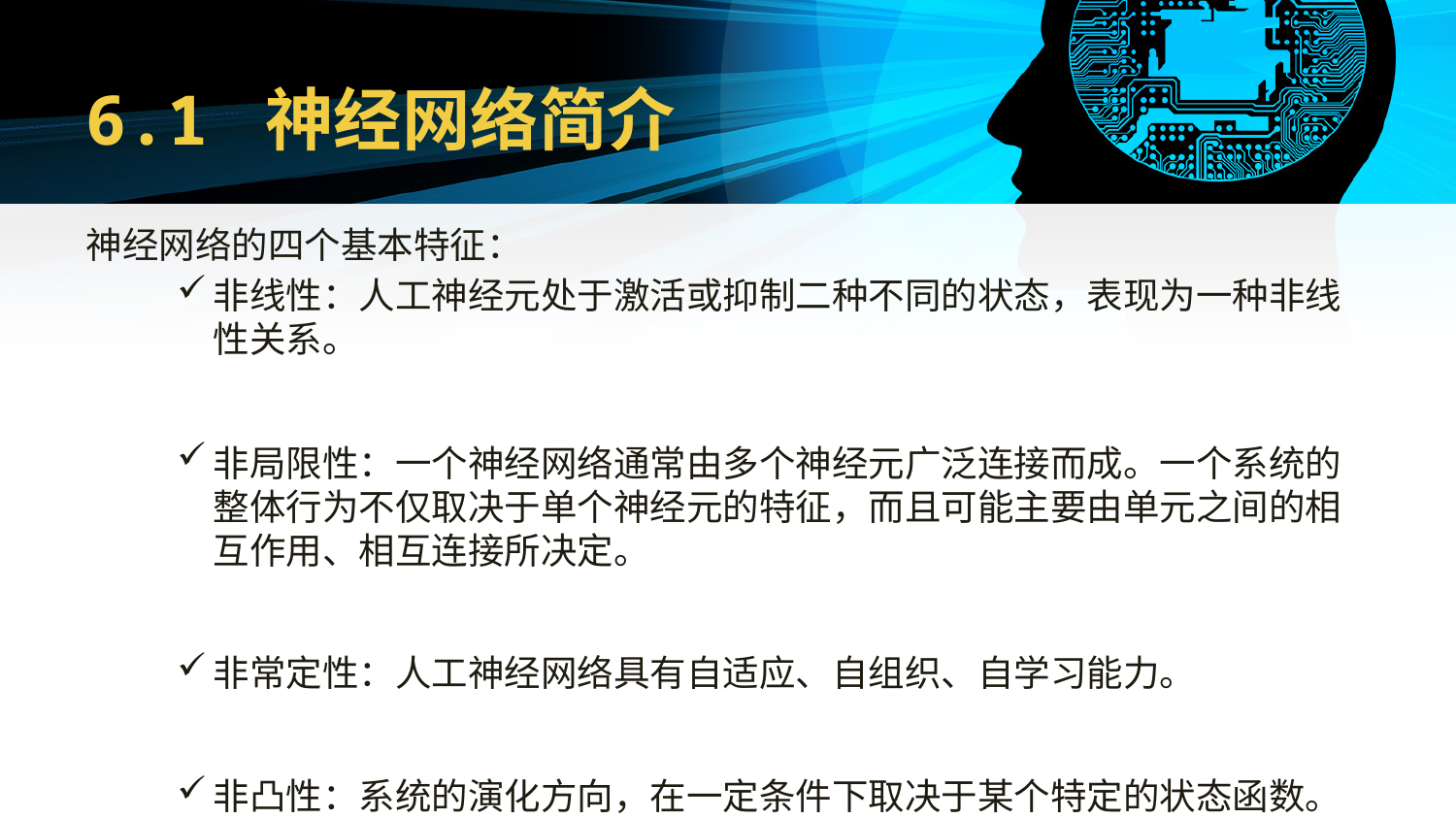

# 6.1 神经网络简介
神经网络的四个基本特征：
非线性：人工神经元处于激活或抑制二种不同的状态，表现为一种非线性关系。

非局限性：一个神经网络通常由多个神经元广泛连接而成。一个系统的整体行为不仅取决于单个神经元的特征，而且可能主要由单元之间的相互作用、相互连接所决定。

非常定性：人工神经网络具有自适应、自组织、自学习能力。

非凸性：系统的演化方向，在一定条件下取决于某个特定的状态函数。